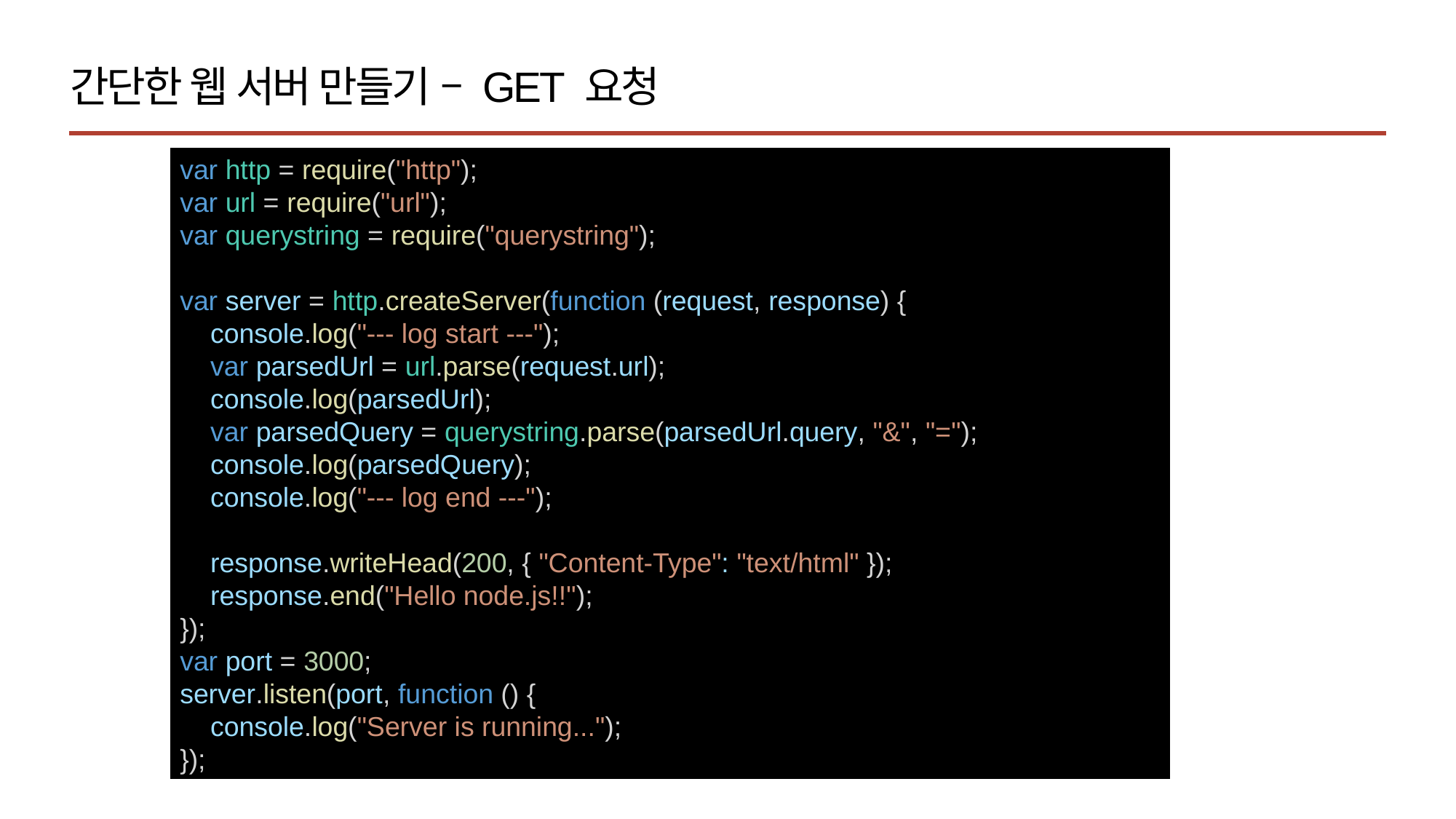

간단한 웹 서버 만들기 – GET 요청
var http = require("http");
var url = require("url");
var querystring = require("querystring");
var server = http.createServer(function (request, response) {
    console.log("--- log start ---");
    var parsedUrl = url.parse(request.url);
    console.log(parsedUrl);
    var parsedQuery = querystring.parse(parsedUrl.query, "&", "=");
    console.log(parsedQuery);
    console.log("--- log end ---");
    response.writeHead(200, { "Content-Type": "text/html" });
    response.end("Hello node.js!!");
});
var port = 3000;
server.listen(port, function () {
    console.log("Server is running...");
});